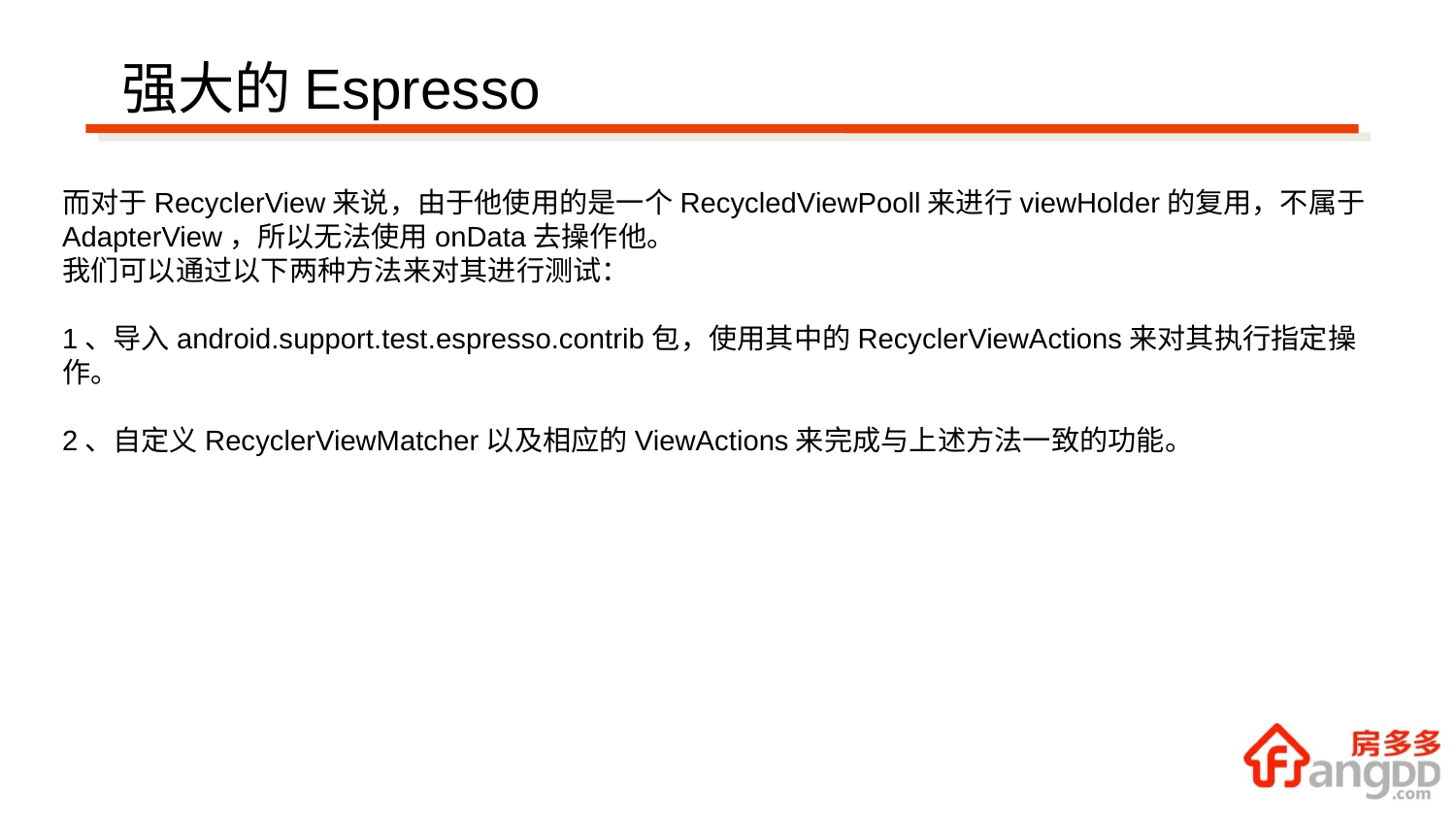

强大的Espresso

而对于RecyclerView来说，由于他使用的是一个RecycledViewPooll来进行viewHolder的复用，不属于AdapterView，所以无法使用onData去操作他。
我们可以通过以下两种方法来对其进行测试：

1、导入android.support.test.espresso.contrib包，使用其中的RecyclerViewActions来对其执行指定操作。

2、自定义RecyclerViewMatcher以及相应的ViewActions来完成与上述方法一致的功能。